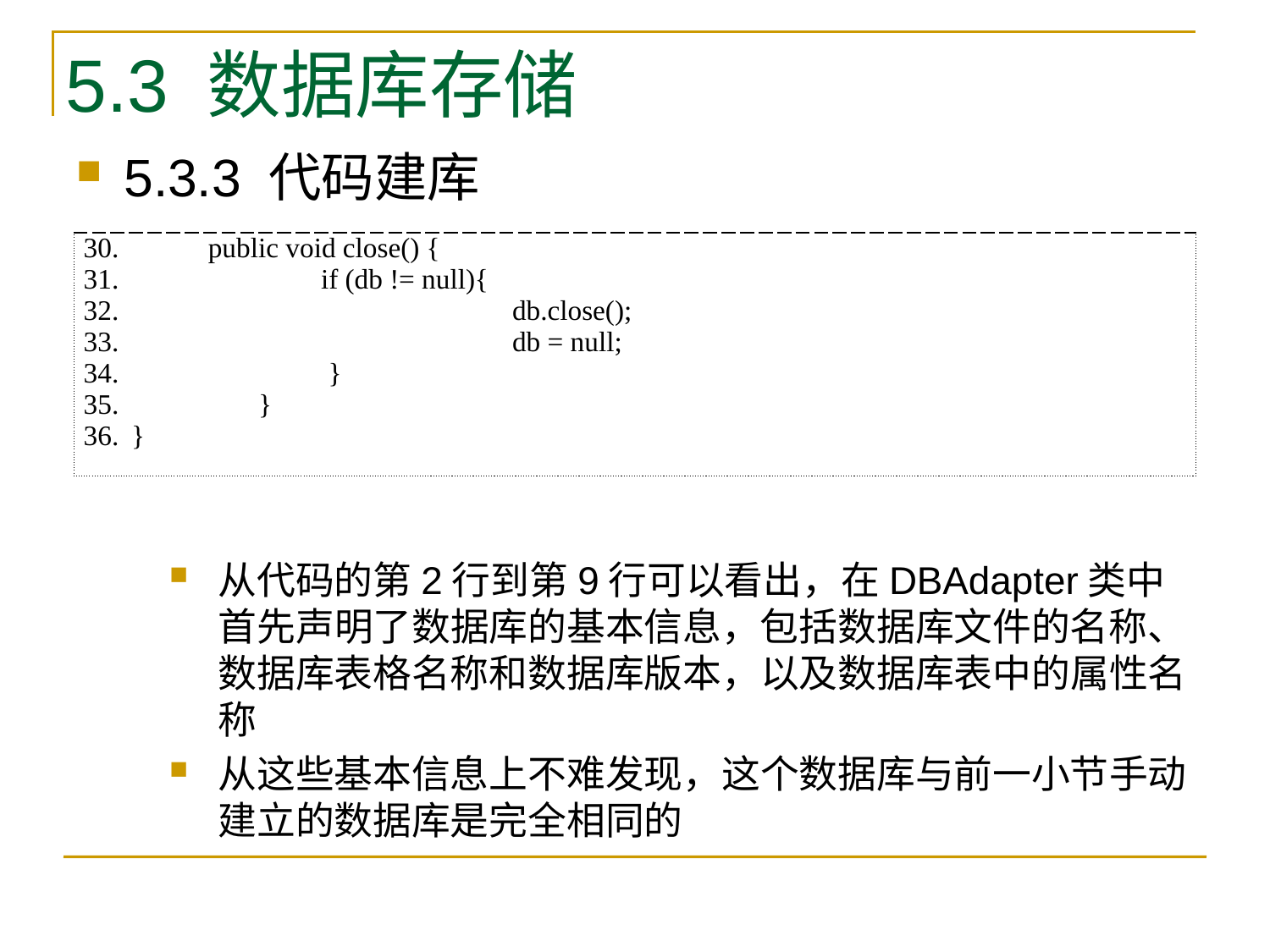

# 5.3 数据库存储
5.3.3 代码建库

从代码的第2行到第9行可以看出，在DBAdapter类中首先声明了数据库的基本信息，包括数据库文件的名称、数据库表格名称和数据库版本，以及数据库表中的属性名称
从这些基本信息上不难发现，这个数据库与前一小节手动建立的数据库是完全相同的
| public void close() { if (db != null){ db.close(); db = null; } } } |
| --- |